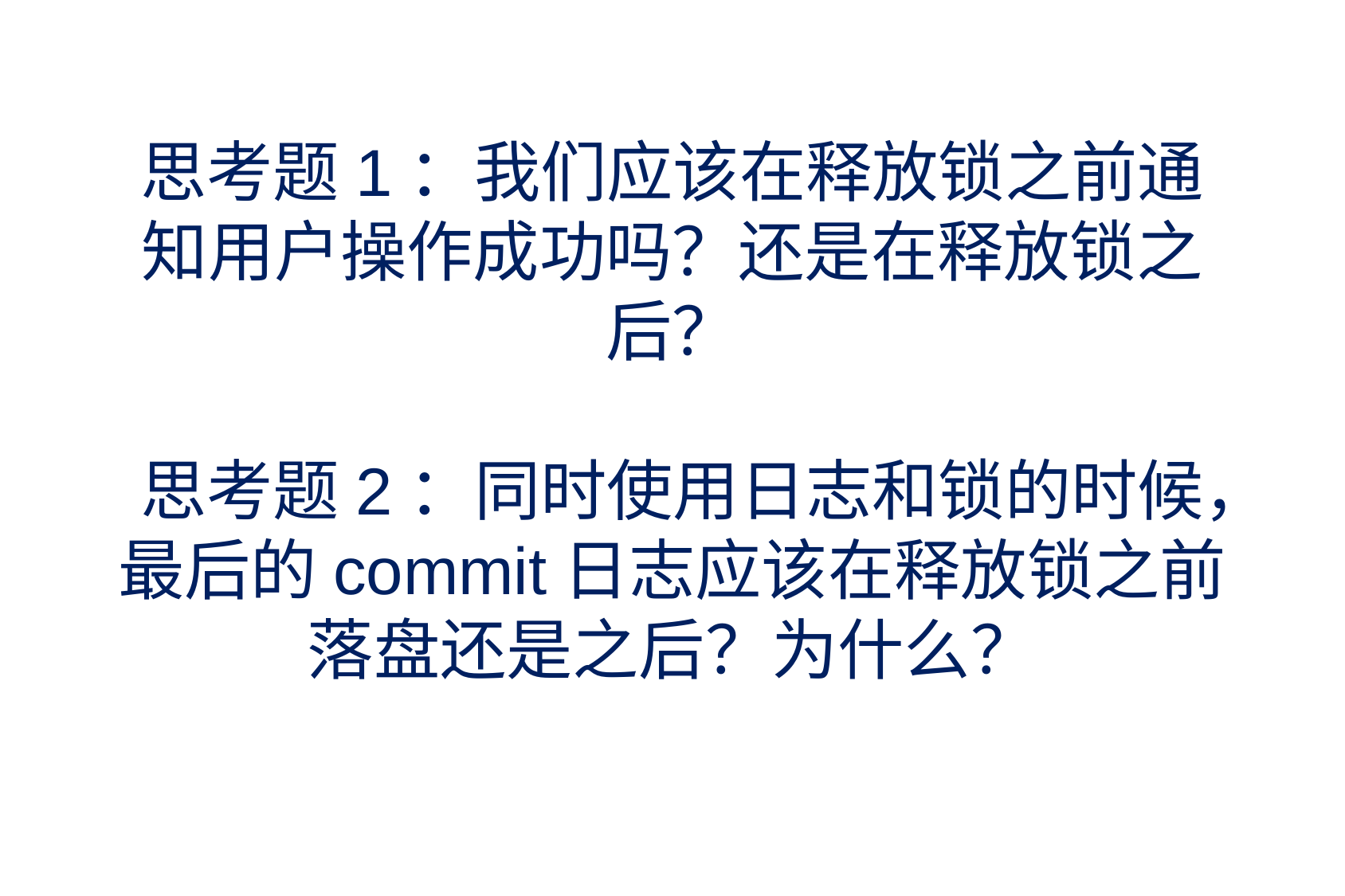

# 思考题1：我们应该在释放锁之前通知用户操作成功吗？还是在释放锁之后？ 思考题2：同时使用日志和锁的时候，最后的commit日志应该在释放锁之前落盘还是之后？为什么？